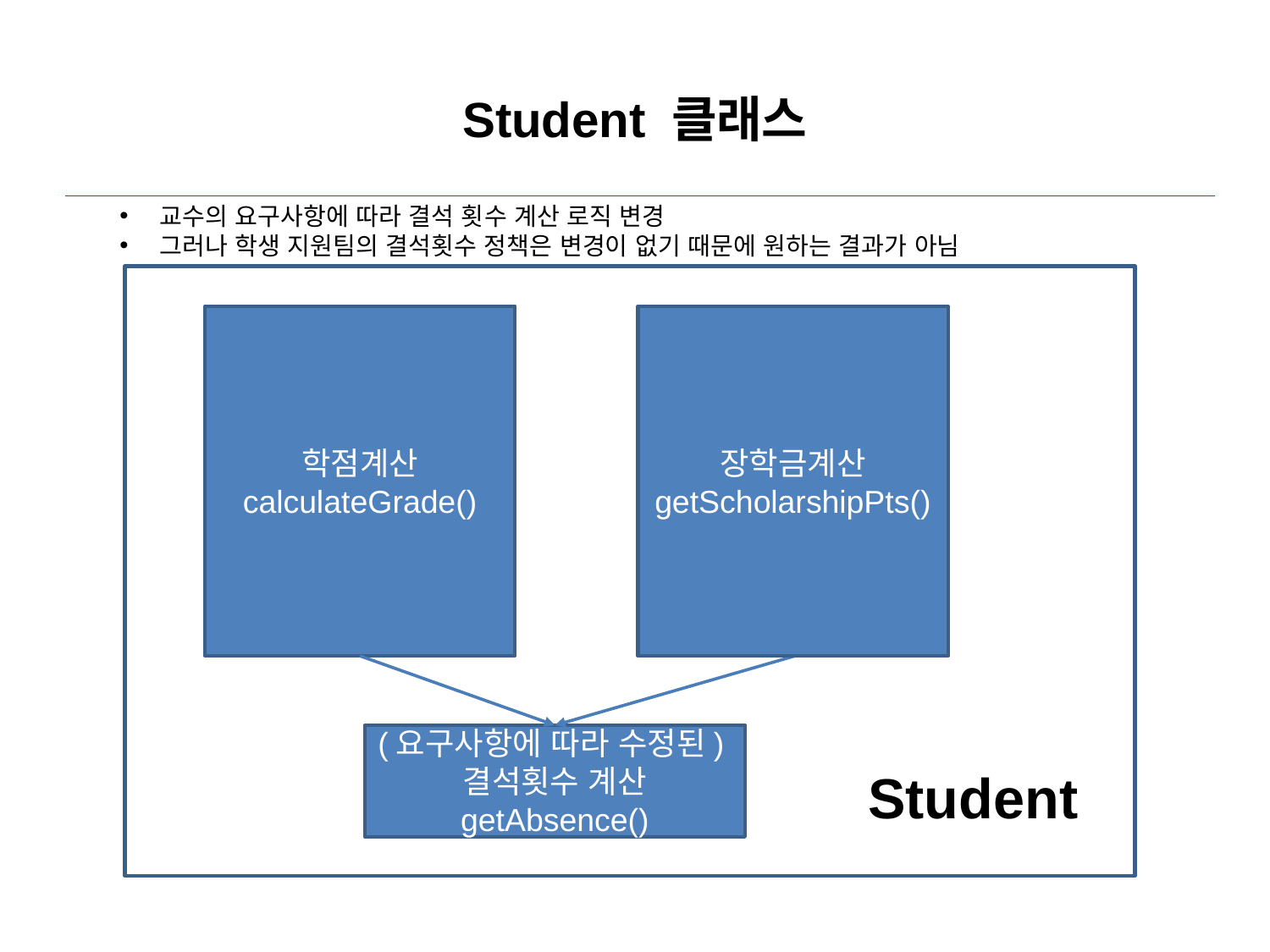

# Student 클래스
교수의 요구사항에 따라 결석 횟수 계산 로직 변경
그러나 학생 지원팀의 결석횟수 정책은 변경이 없기 때문에 원하는 결과가 아님

학점계산
calculateGrade()
장학금계산
getScholarshipPts()
(요구사항에 따라 수정된)결석횟수 계산
getAbsence()
Student